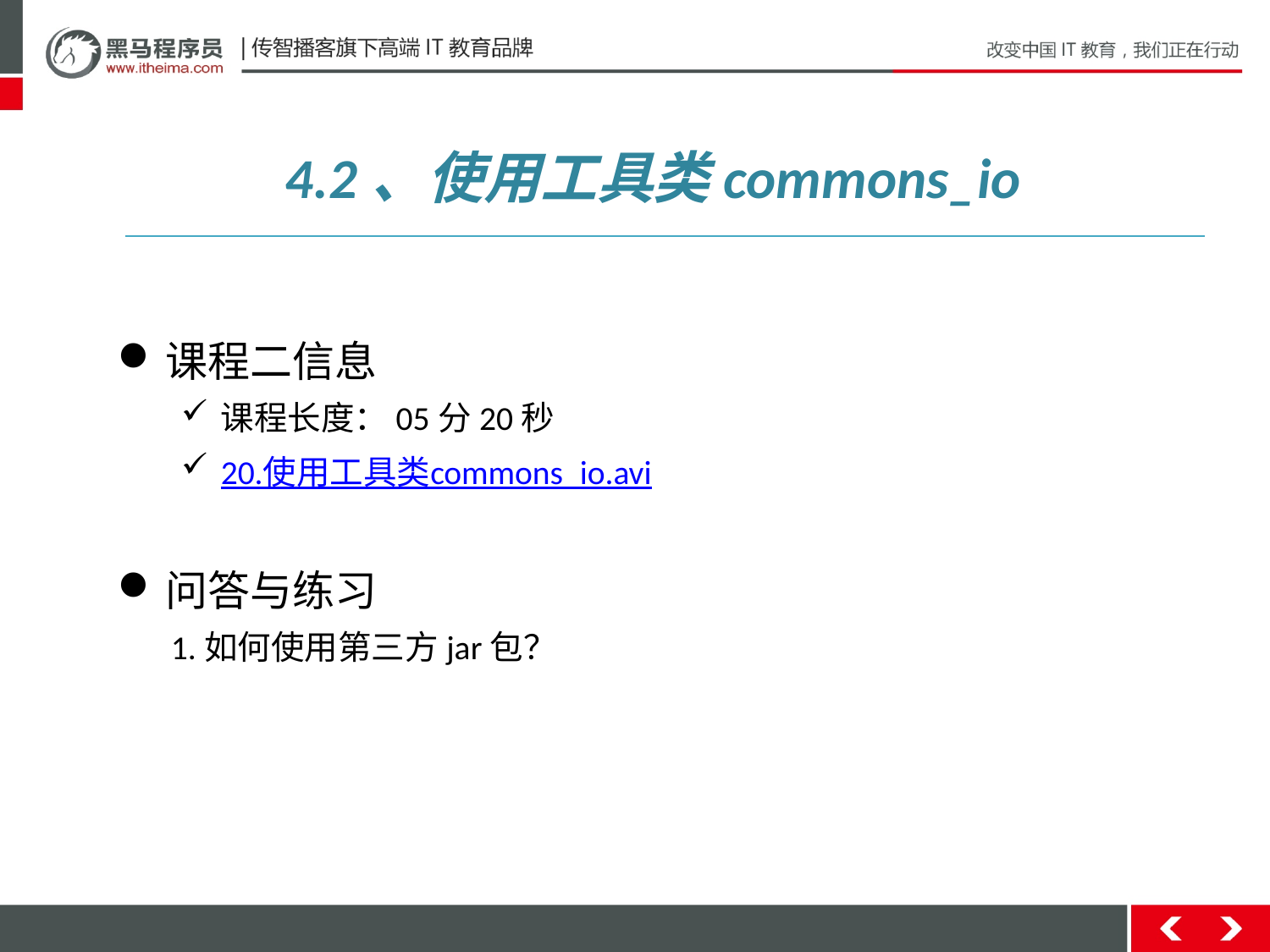

4.2、使用工具类commons_io

课程二信息
课程长度：05分20秒
20.使用工具类commons_io.avi

问答与练习
       1.如何使用第三方jar包？